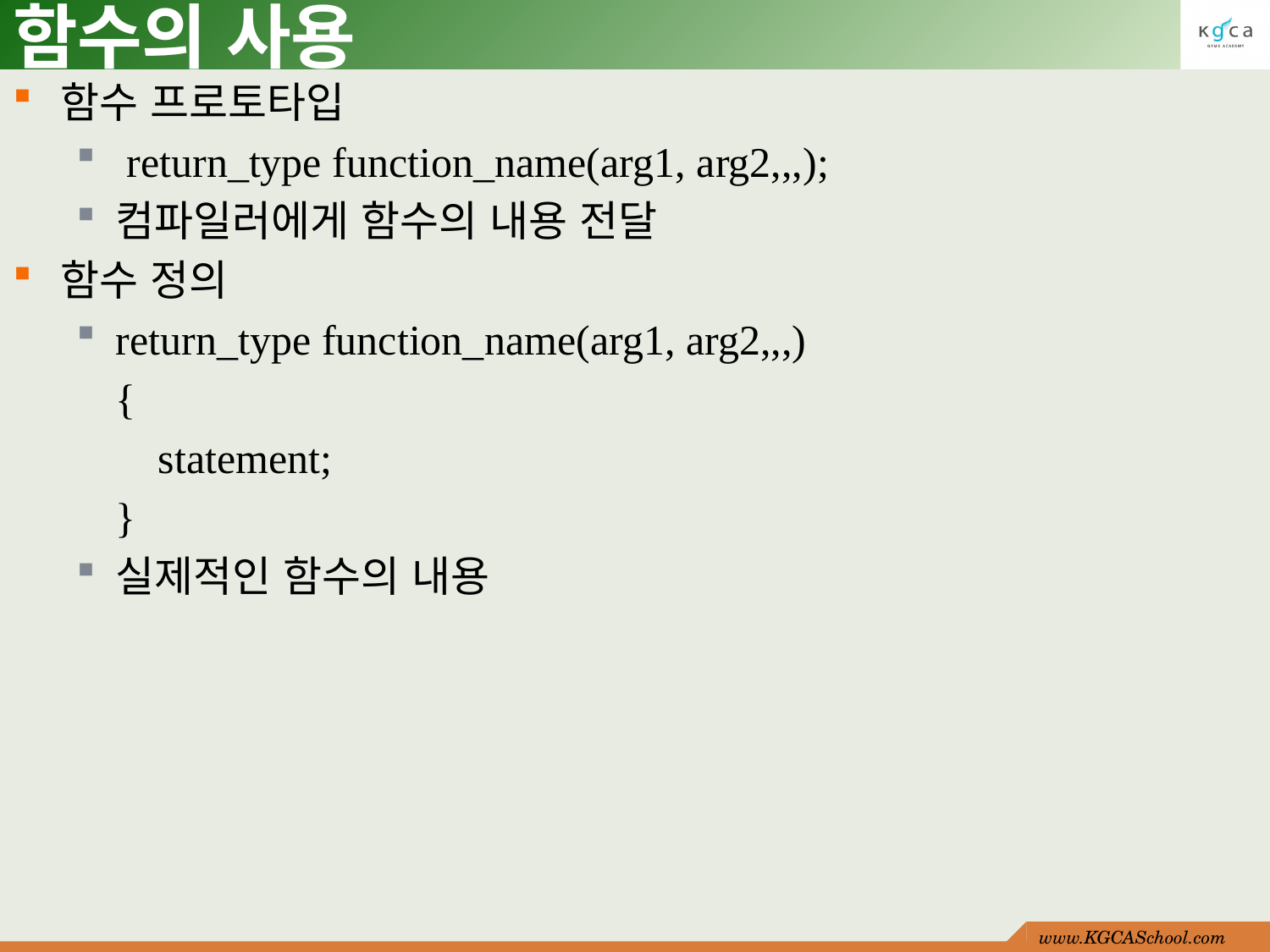

# 함수의 사용
함수 프로토타입
 return_type function_name(arg1, arg2,,,);
컴파일러에게 함수의 내용 전달
함수 정의
return_type function_name(arg1, arg2,,,)
{
    statement;
}
실제적인 함수의 내용